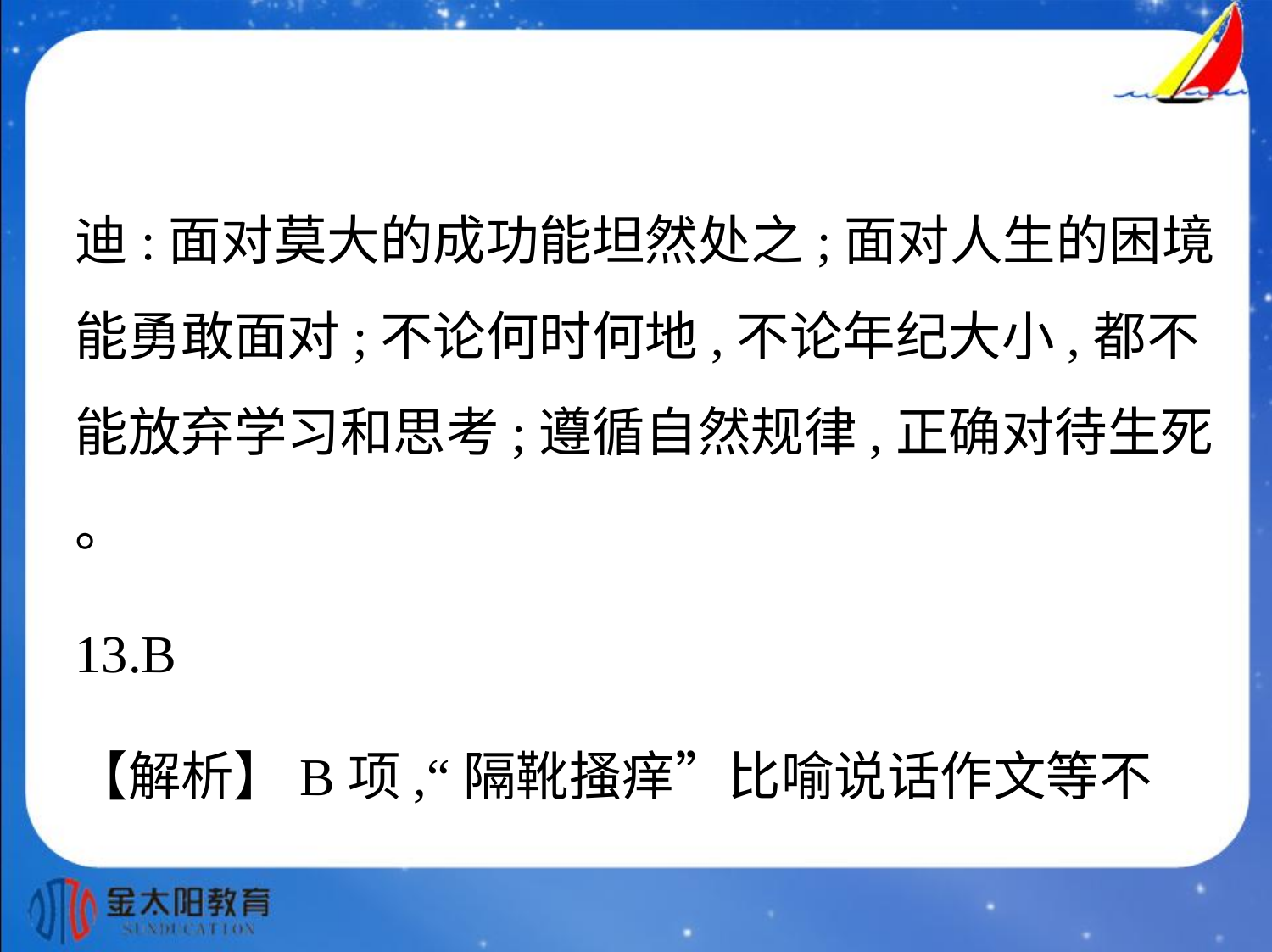

迪:面对莫大的成功能坦然处之;面对人生的困境
能勇敢面对;不论何时何地,不论年纪大小,都不
能放弃学习和思考;遵循自然规律,正确对待生死
。
13.B
【解析】B项,“隔靴搔痒”比喻说话作文等不